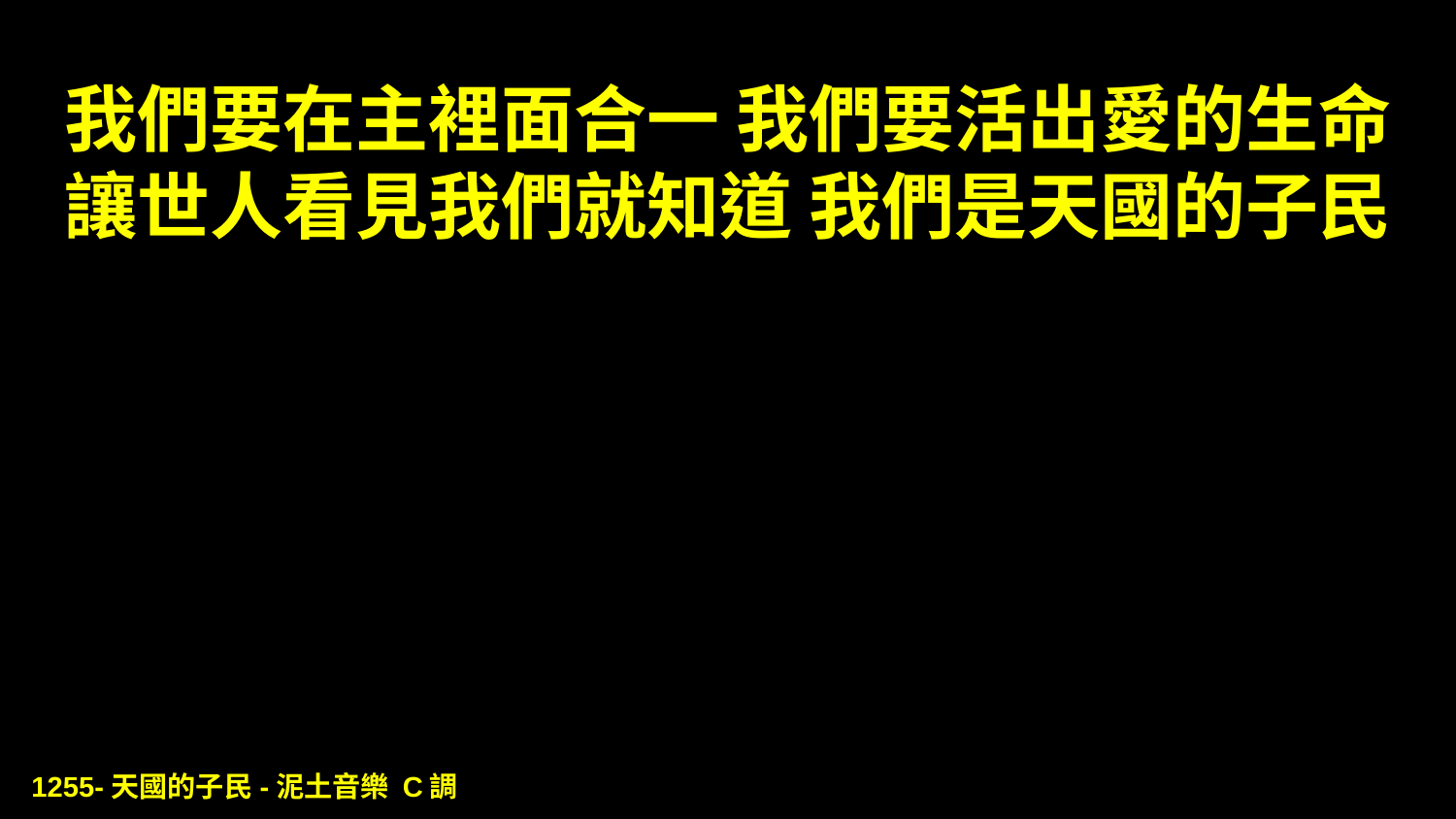

# 我們要在主裡面合一 我們要活出愛的生命 讓世人看見我們就知道 我們是天國的子民
1255-天國的子民-泥土音樂 C調